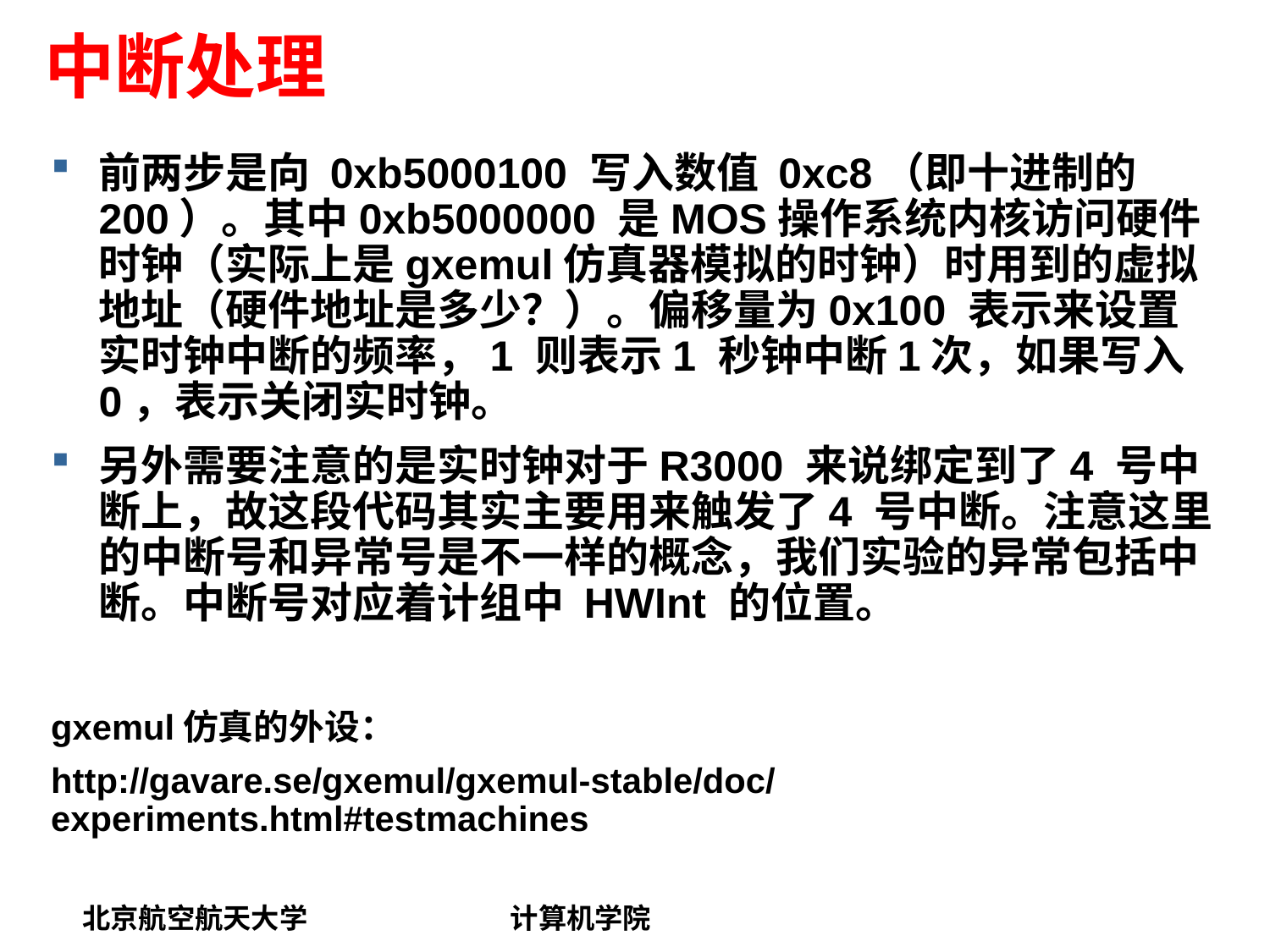

# 中断处理
前两步是向 0xb5000100 写入数值 0xc8（即十进制的200）。其中0xb5000000 是MOS操作系统内核访问硬件时钟（实际上是gxemul仿真器模拟的时钟）时用到的虚拟地址（硬件地址是多少？）。偏移量为0x100 表示来设置实时钟中断的频率，1 则表示1 秒钟中断1次，如果写入0，表示关闭实时钟。
另外需要注意的是实时钟对于R3000 来说绑定到了4 号中断上，故这段代码其实主要用来触发了4 号中断。注意这里的中断号和异常号是不一样的概念，我们实验的异常包括中断。中断号对应着计组中 HWInt 的位置。

gxemul仿真的外设：
http://gavare.se/gxemul/gxemul-stable/doc/experiments.html#testmachines